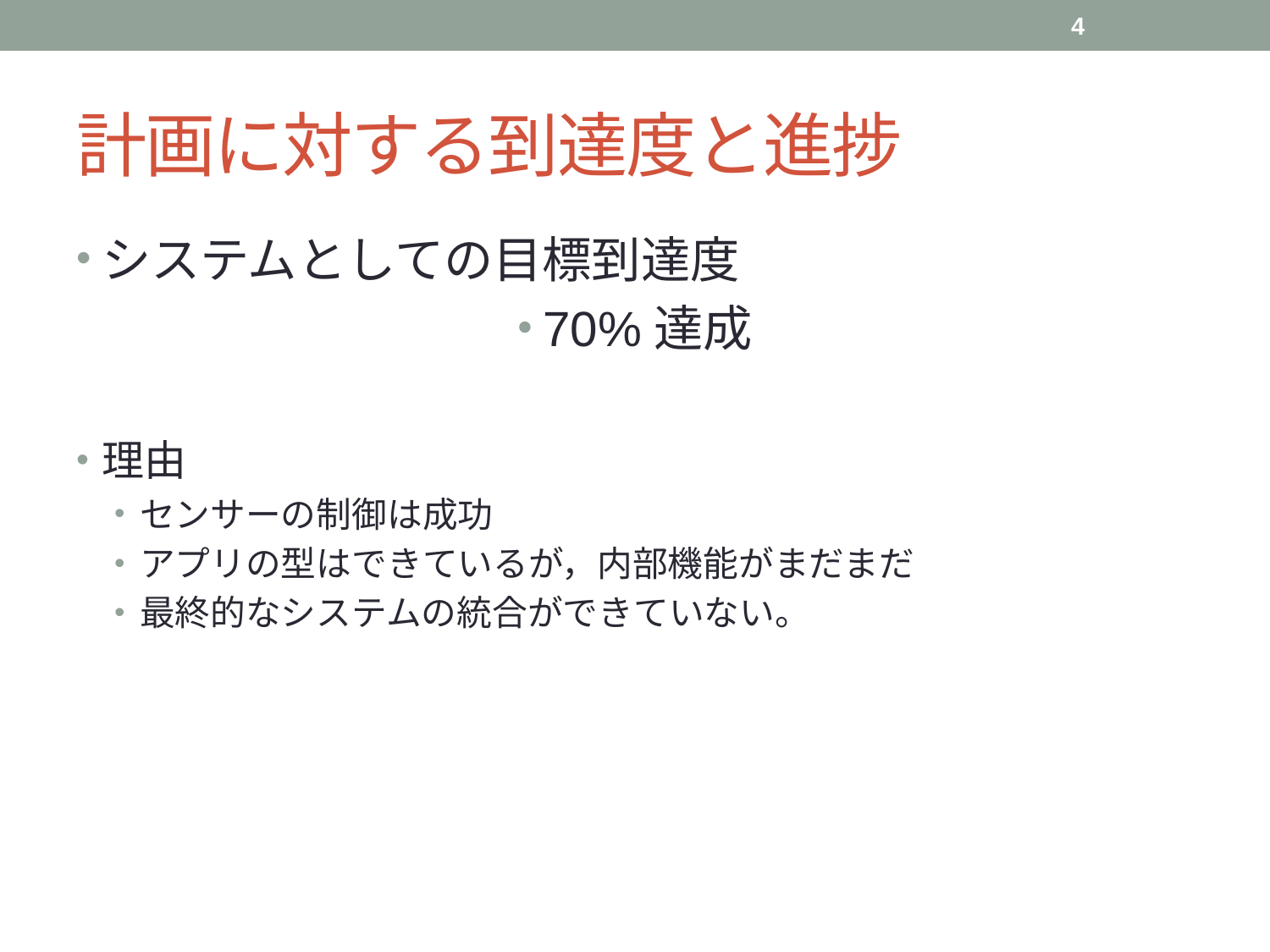

4
# 計画に対する到達度と進捗
システムとしての目標到達度
70%達成

理由
センサーの制御は成功
アプリの型はできているが，内部機能がまだまだ
最終的なシステムの統合ができていない。